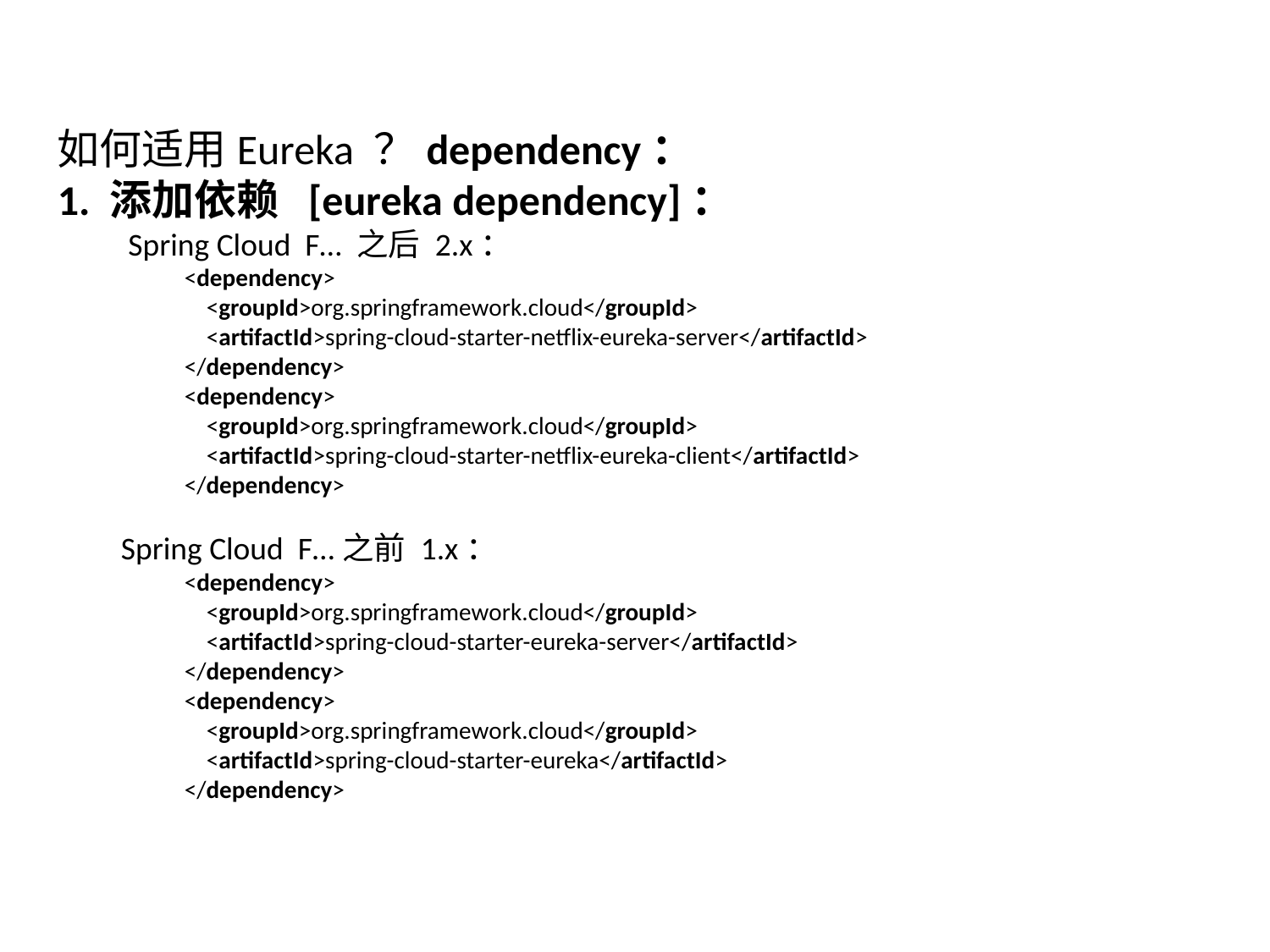

如何适用Eureka ？dependency：
1. 添加依赖  [eureka dependency]：
 Spring Cloud  F… 之后 2.x：
<dependency>
    <groupId>org.springframework.cloud</groupId>
    <artifactId>spring-cloud-starter-netflix-eureka-server</artifactId>
</dependency>
<dependency>
    <groupId>org.springframework.cloud</groupId>
    <artifactId>spring-cloud-starter-netflix-eureka-client</artifactId>
</dependency>

Spring Cloud  F…之前 1.x：
<dependency>
    <groupId>org.springframework.cloud</groupId>
    <artifactId>spring-cloud-starter-eureka-server</artifactId>
</dependency>
<dependency>
    <groupId>org.springframework.cloud</groupId>
    <artifactId>spring-cloud-starter-eureka</artifactId>
</dependency>